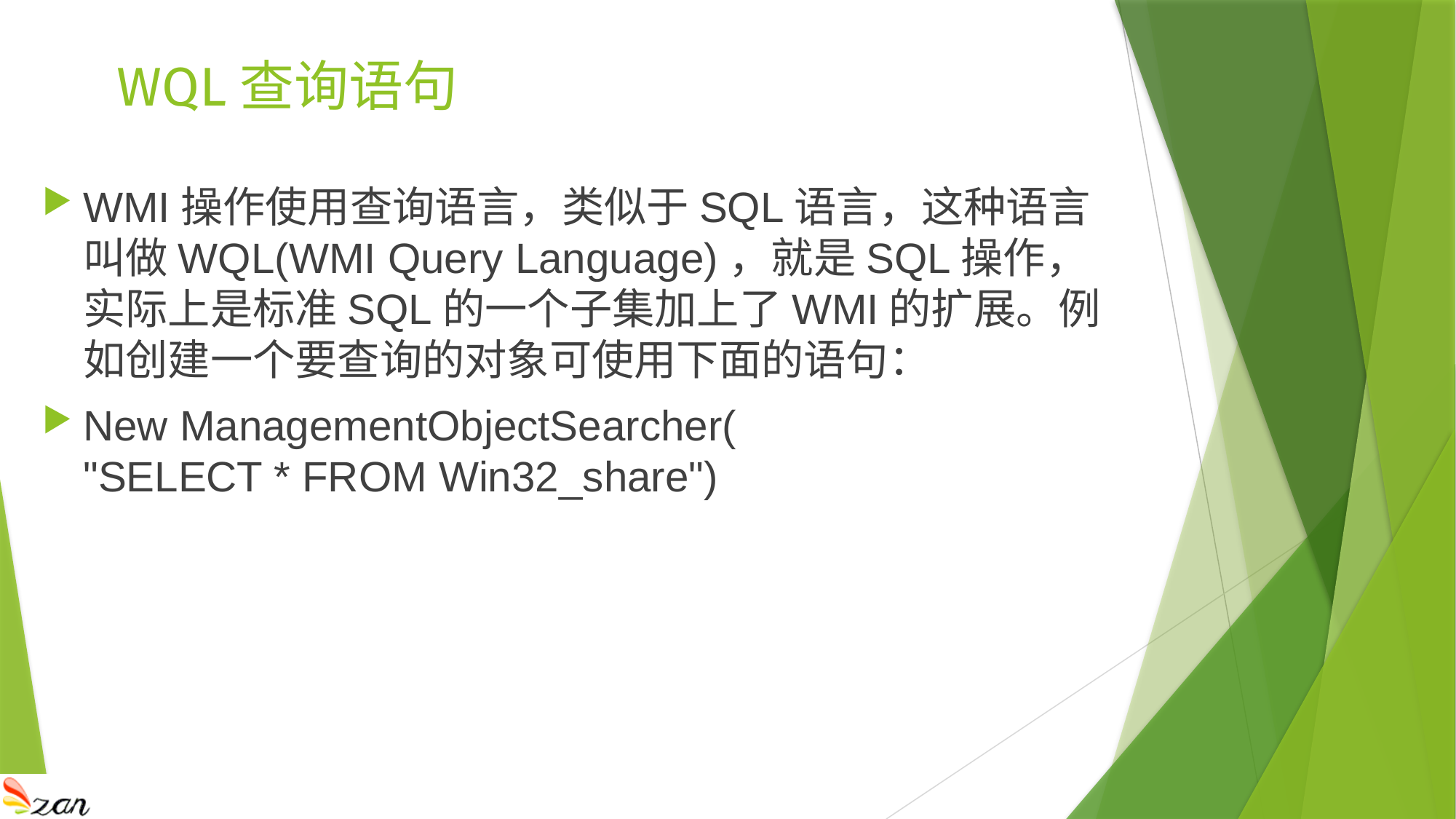

# WQL查询语句
WMI操作使用查询语言，类似于SQL语言，这种语言叫做WQL(WMI Query Language)，就是SQL操作，实际上是标准SQL的一个子集加上了WMI的扩展。例如创建一个要查询的对象可使用下面的语句：
New ManagementObjectSearcher(
"SELECT * FROM Win32_share")